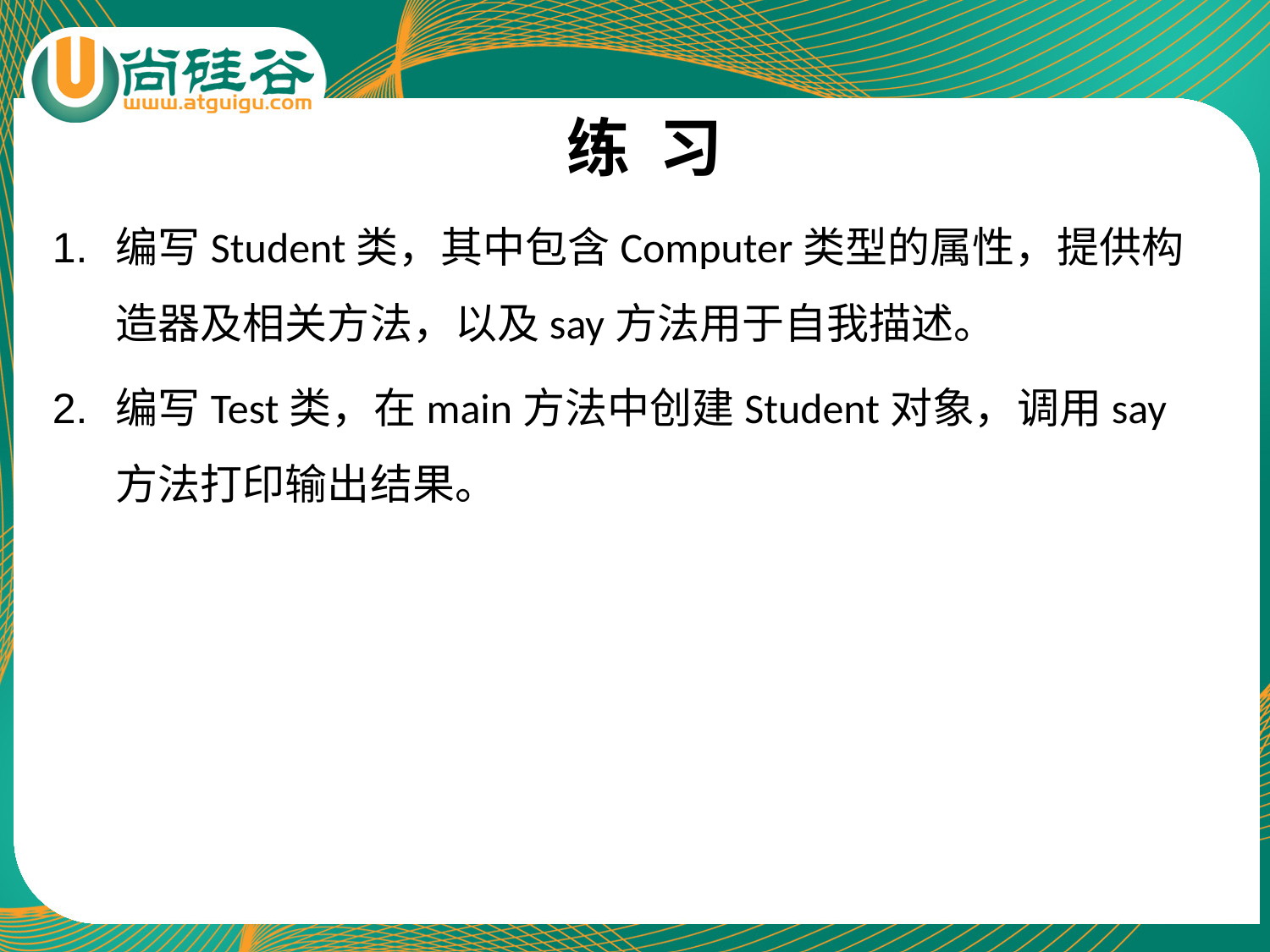

# 练  习
编写Student类，其中包含Computer类型的属性，提供构造器及相关方法，以及say方法用于自我描述。
编写Test类，在main方法中创建Student对象，调用say方法打印输出结果。